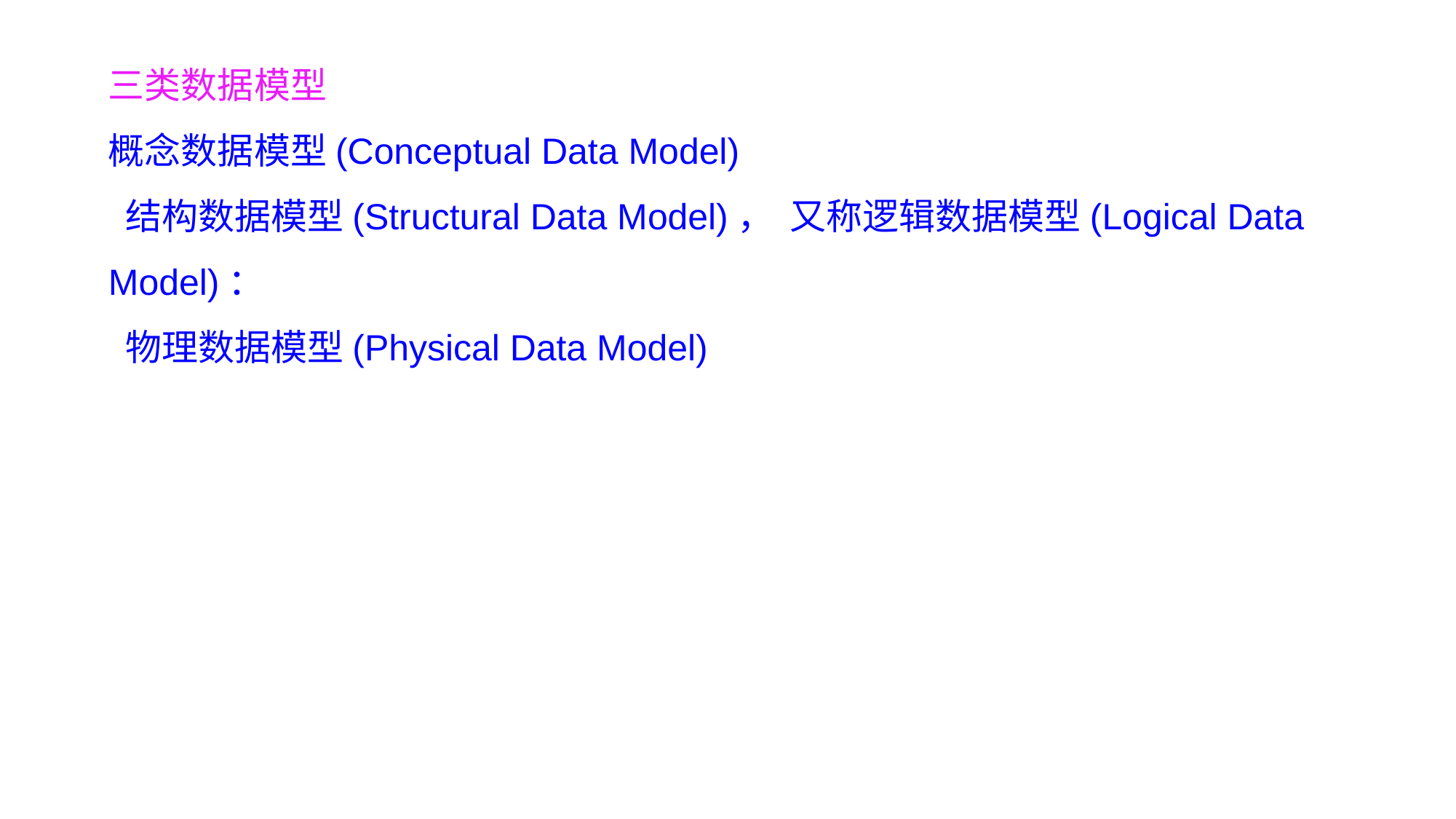

三类数据模型
概念数据模型(Conceptual Data Model)
 结构数据模型(Structural Data Model)，  又称逻辑数据模型(Logical Data Model)：
 物理数据模型(Physical Data Model)